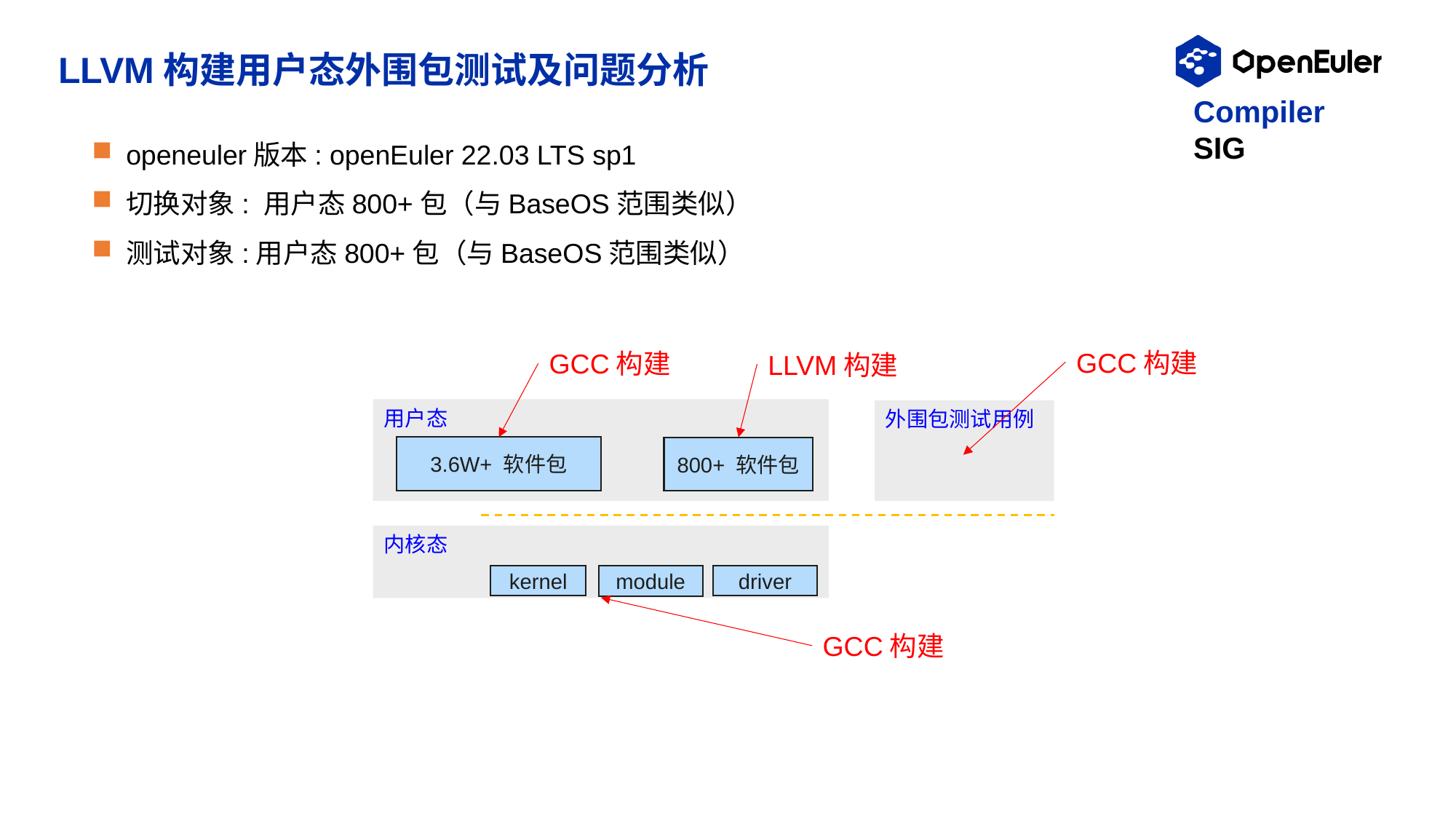

LLVM构建用户态外围包测试及问题分析
openeuler版本: openEuler 22.03 LTS sp1
切换对象: 用户态800+包（与BaseOS范围类似）
测试对象:用户态800+包（与BaseOS范围类似）

GCC构建
GCC构建
LLVM构建
用户态
外围包测试用例
3.6W+ 软件包
800+ 软件包
内核态
driver
kernel
module
GCC构建